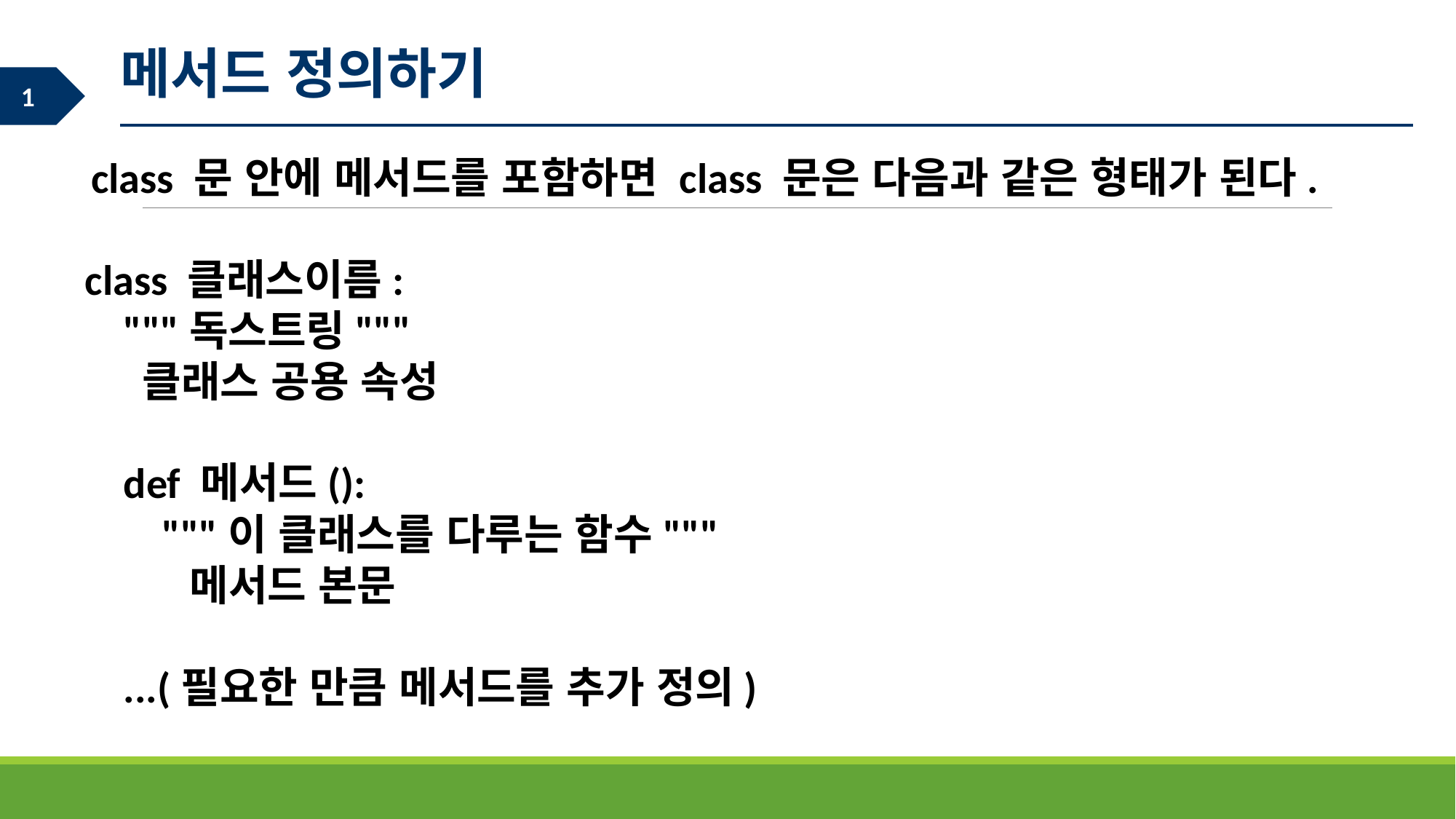

메서드 정의하기
 class 문 안에 메서드를 포함하면 class 문은 다음과 같은 형태가 된다.

class 클래스이름:
    """독스트링"""
    클래스 공용 속성

    def 메서드():
        """이 클래스를 다루는 함수"""
        메서드 본문

    ...(필요한 만큼 메서드를 추가 정의)